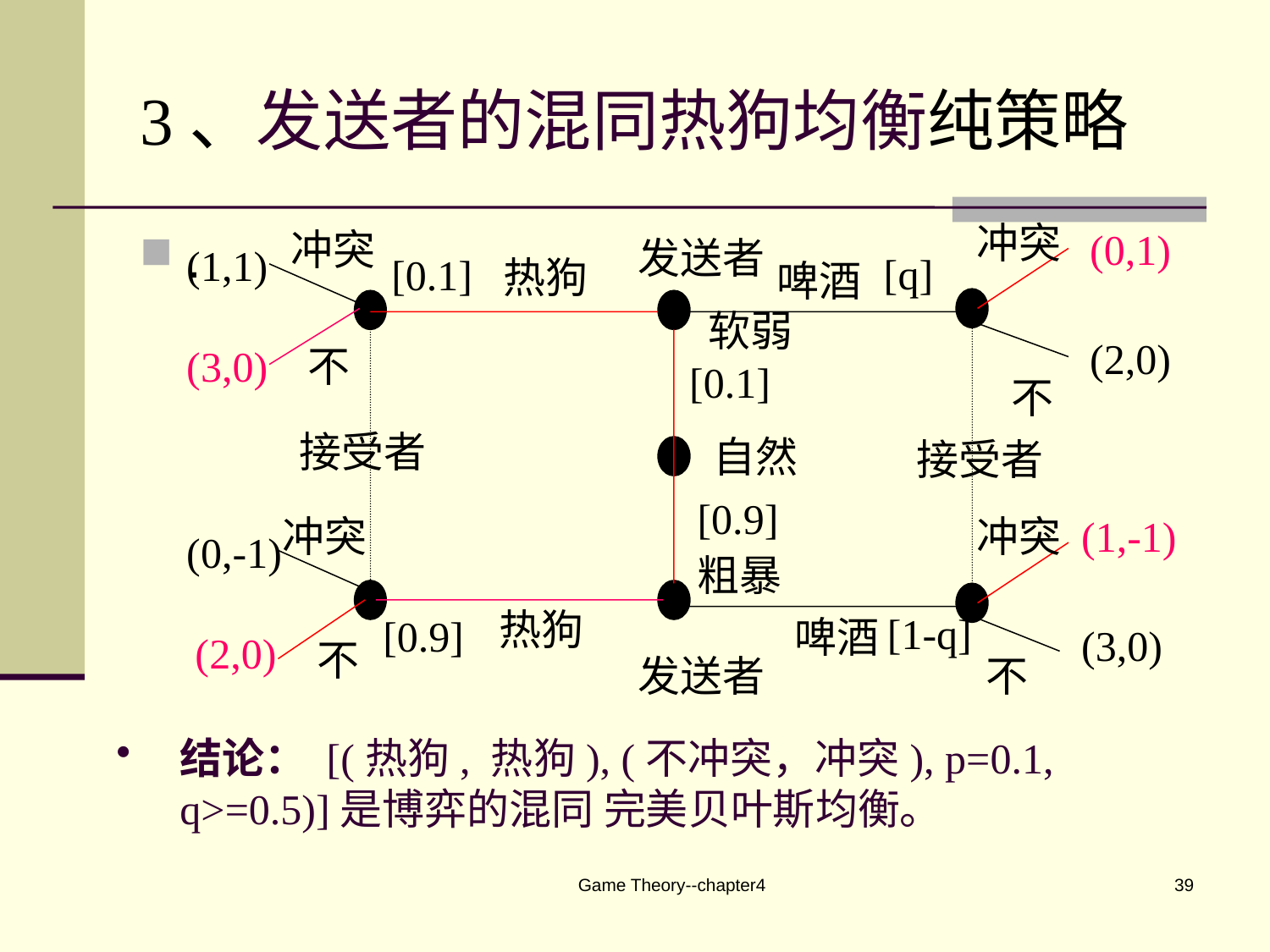

# 3、发送者的混同热狗均衡纯策略
冲突
冲突
(0,1)
发送者
(1,1)
[q]
[0.1]
热狗
啤酒

软弱

(2,0)

(3,0)
不
[0.1]
不
接受者
自然
接受者

[0.9]
冲突
冲突
(1,-1)
(0,-1)
粗暴

热狗

[1-q]
[0.9]
啤酒

(3,0)

(2,0)
不
发送者
不
.
结论： [(热狗, 热狗), (不冲突，冲突), p=0.1, q>=0.5)]是博弈的混同 完美贝叶斯均衡。
Game Theory--chapter4
39